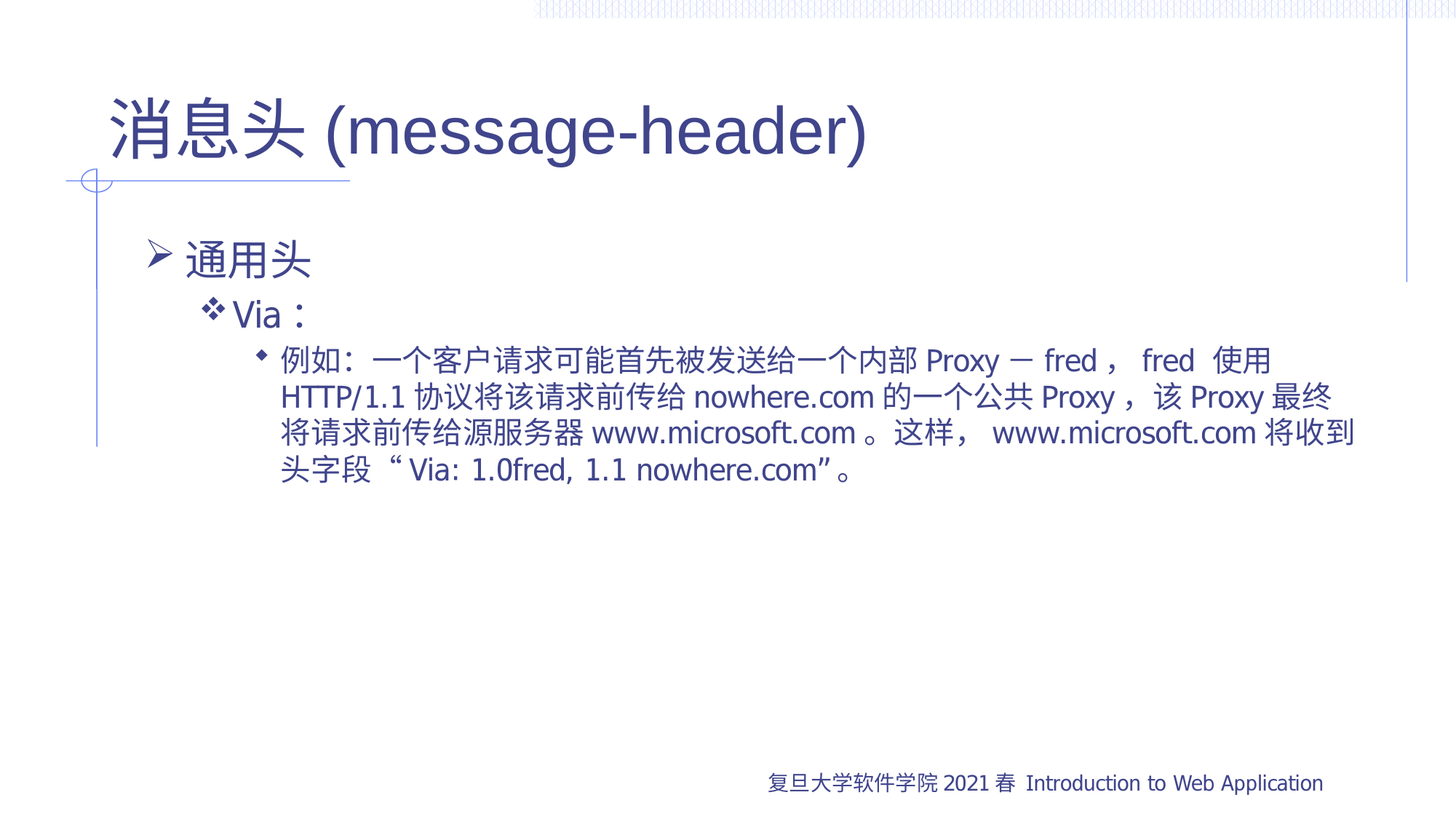

# 消息头(message-header)
通用头
Via：
例如：一个客户请求可能首先被发送给一个内部Proxy－fred，fred 使用HTTP/1.1协议将该请求前传给nowhere.com的一个公共Proxy，该Proxy最终将请求前传给源服务器www.microsoft.com。这样，www.microsoft.com将收到头字段“Via: 1.0fred, 1.1 nowhere.com”。